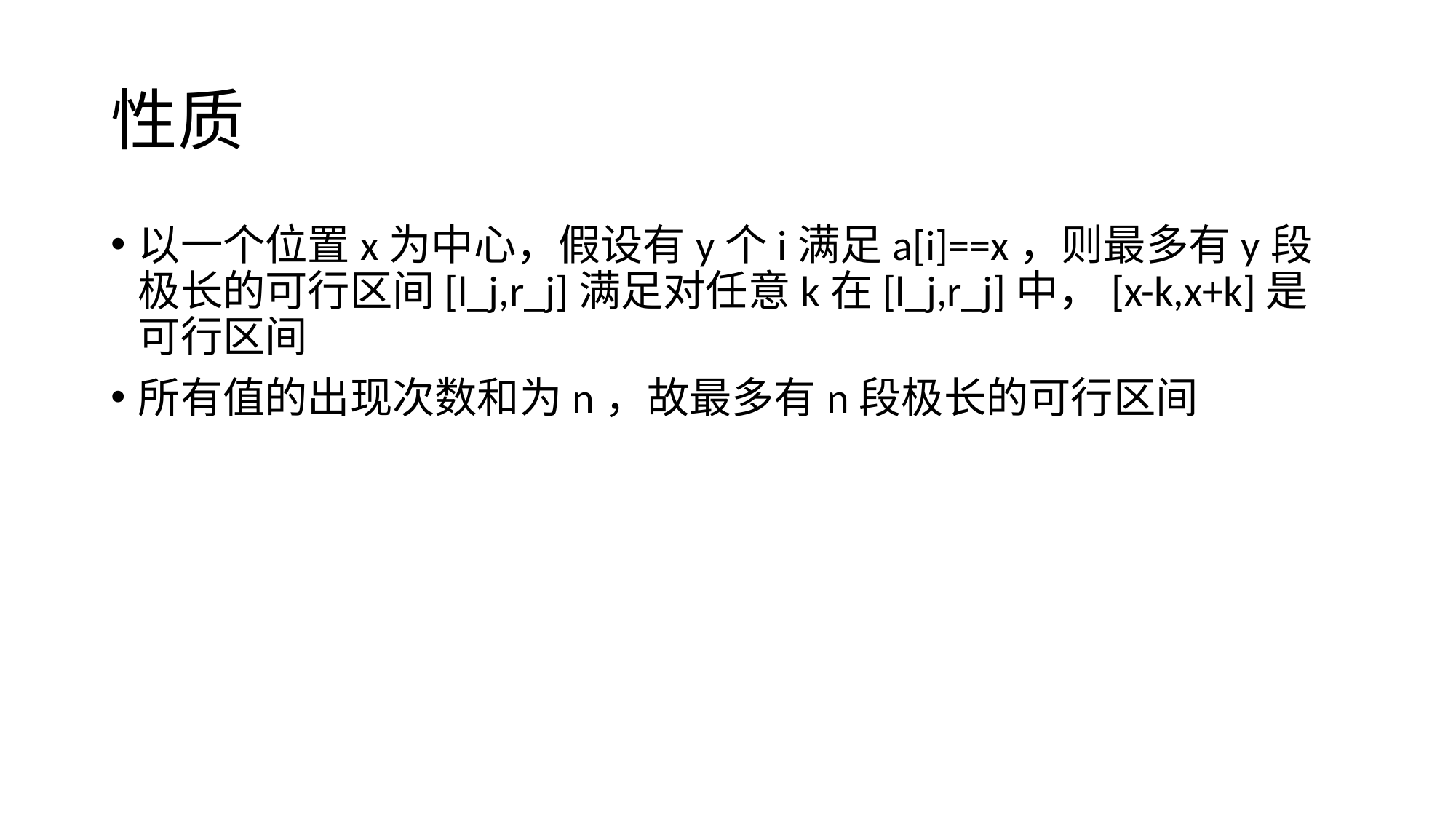

# 性质
以一个位置x为中心，假设有y个i满足a[i]==x，则最多有y段极长的可行区间[l_j,r_j]满足对任意k在[l_j,r_j]中，[x-k,x+k]是可行区间
所有值的出现次数和为n，故最多有n段极长的可行区间